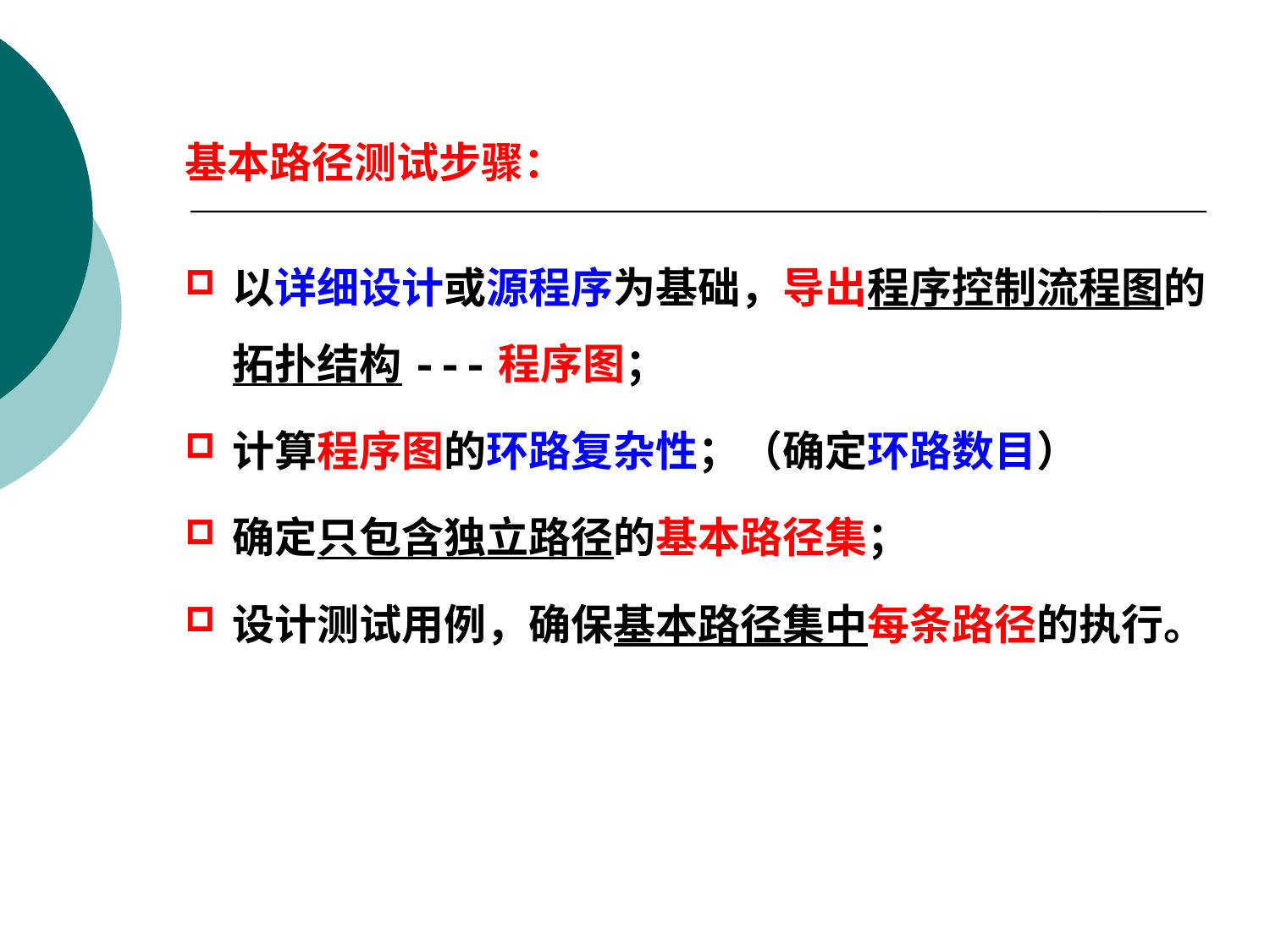

基本路径测试步骤：
以详细设计或源程序为基础，导出程序控制流程图的  拓扑结构---程序图；
计算程序图的环路复杂性；（确定环路数目）
确定只包含独立路径的基本路径集；
设计测试用例，确保基本路径集中每条路径的执行。